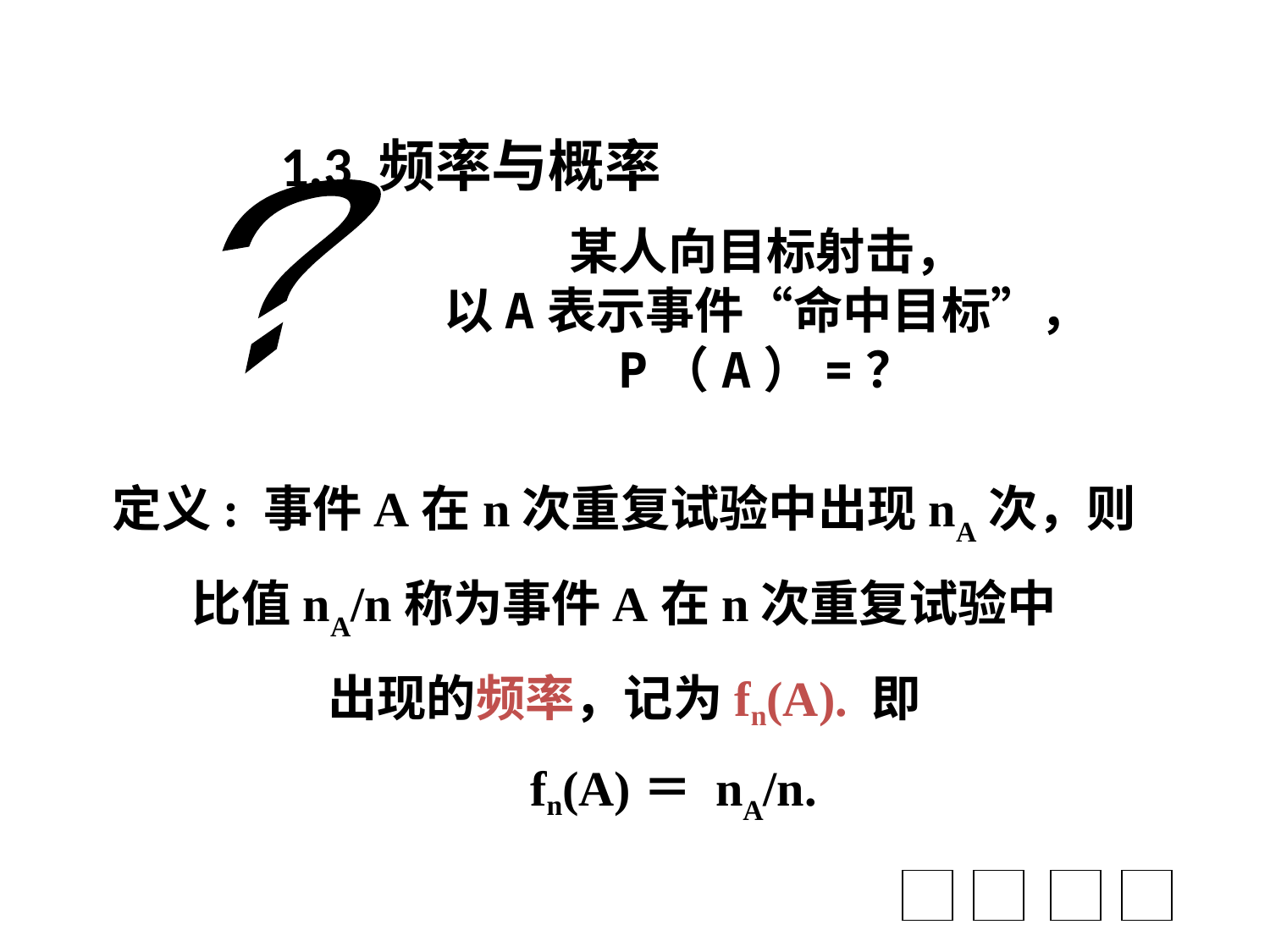

# 1.3 频率与概率
?
某人向目标射击，
以A表示事件“命中目标”，
P（A）=？
定义: 事件A在n次重复试验中出现nA次，则
比值nA/n称为事件A在n次重复试验中
出现的频率，记为fn(A). 即
        fn(A)＝ nA/n.